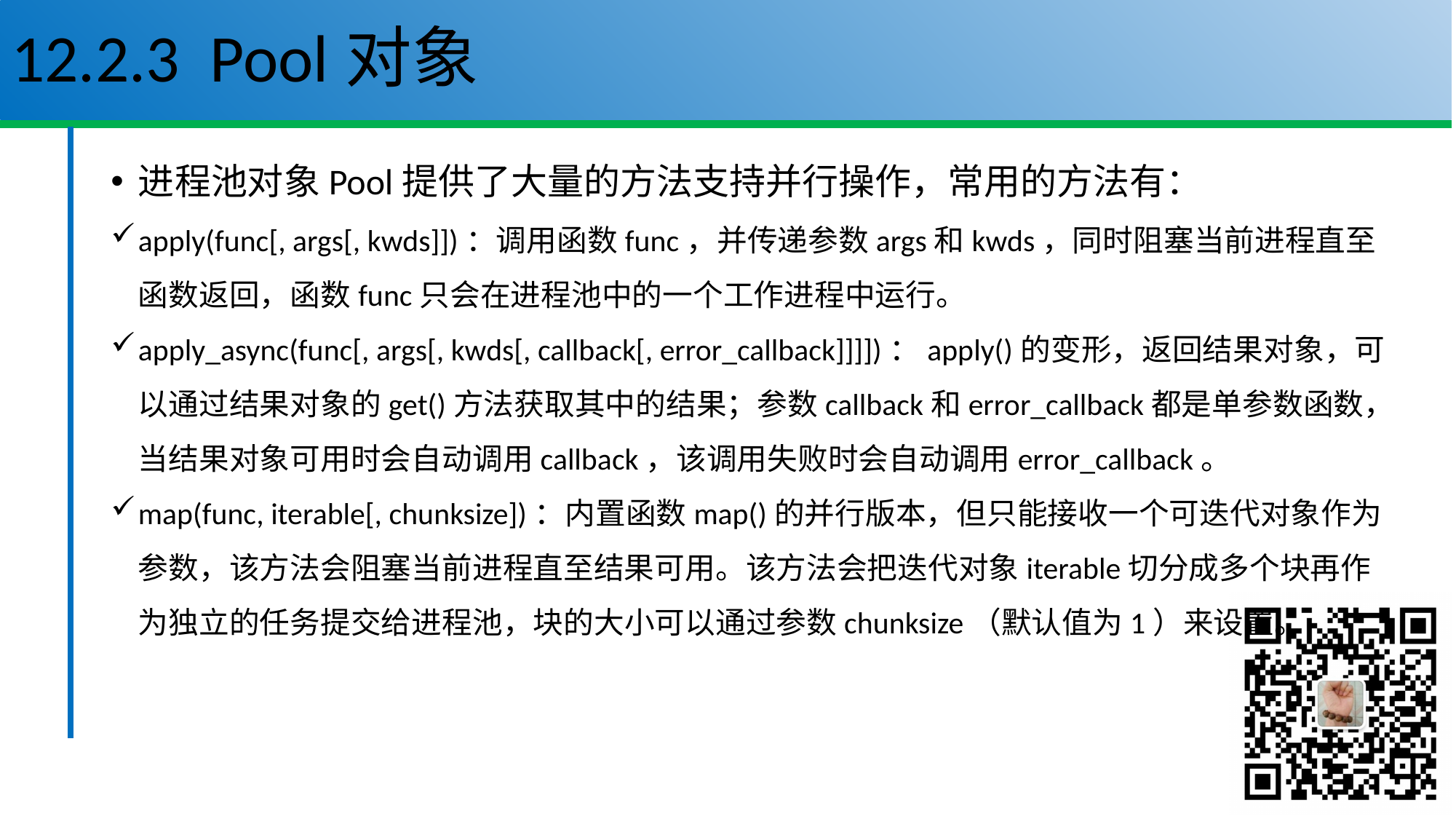

# 12.2.3  Pool对象
进程池对象Pool提供了大量的方法支持并行操作，常用的方法有：
apply(func[, args[, kwds]])：调用函数func，并传递参数args和kwds，同时阻塞当前进程直至函数返回，函数func只会在进程池中的一个工作进程中运行。
apply_async(func[, args[, kwds[, callback[, error_callback]]]])：apply()的变形，返回结果对象，可以通过结果对象的get()方法获取其中的结果；参数callback和error_callback都是单参数函数，当结果对象可用时会自动调用callback，该调用失败时会自动调用error_callback。
map(func, iterable[, chunksize])：内置函数map()的并行版本，但只能接收一个可迭代对象作为参数，该方法会阻塞当前进程直至结果可用。该方法会把迭代对象iterable切分成多个块再作为独立的任务提交给进程池，块的大小可以通过参数chunksize（默认值为1）来设置。